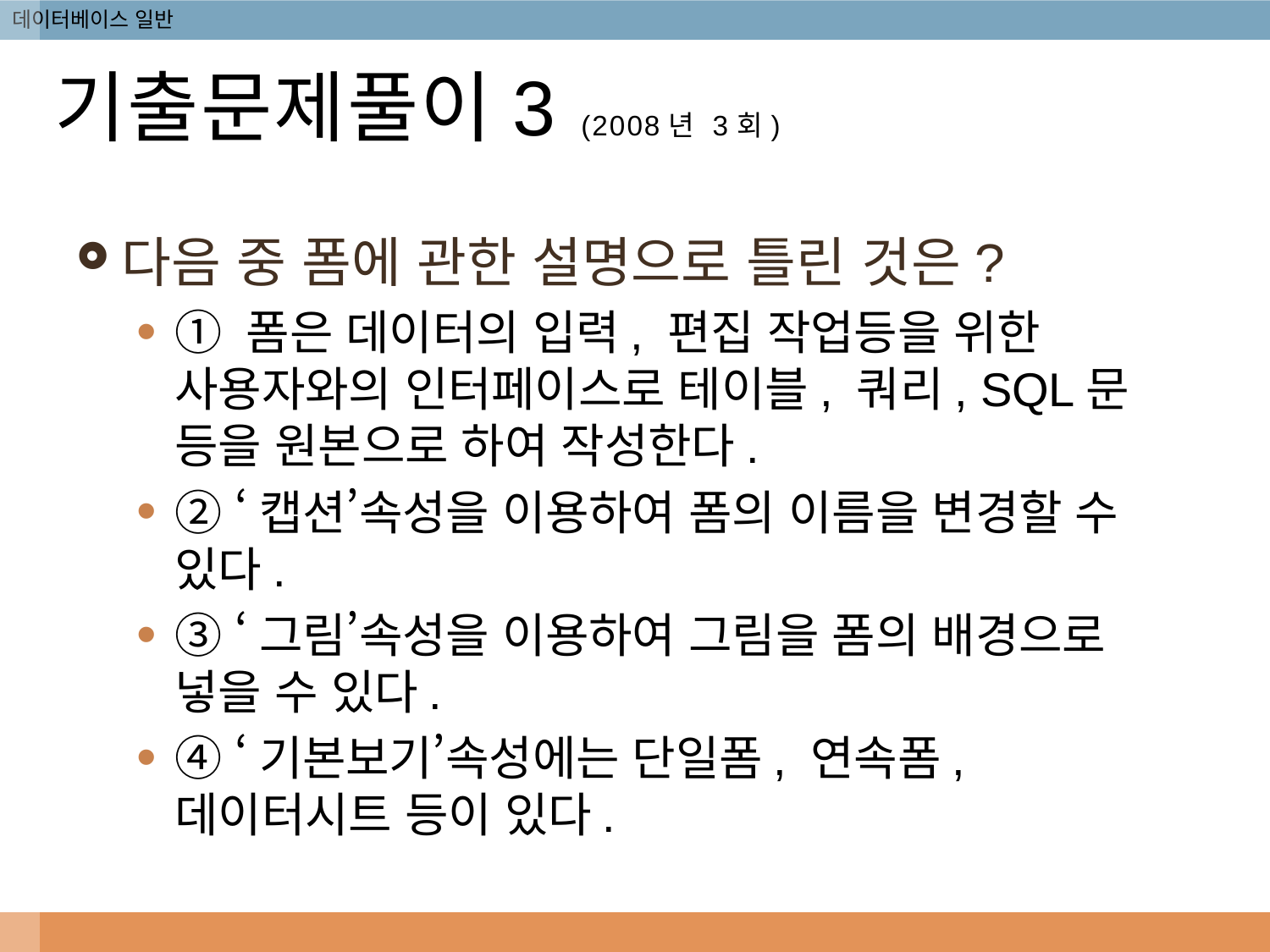

# 기출문제풀이3 (2008년 3회)
다음 중 폼에 관한 설명으로 틀린 것은?
① 폼은 데이터의 입력, 편집 작업등을 위한 사용자와의 인터페이스로 테이블, 쿼리, SQL문 등을 원본으로 하여 작성한다.
② ‘캡션’속성을 이용하여 폼의 이름을 변경할 수 있다.
③ ‘그림’속성을 이용하여 그림을 폼의 배경으로 넣을 수 있다.
④ ‘기본보기’속성에는 단일폼, 연속폼, 데이터시트 등이 있다.